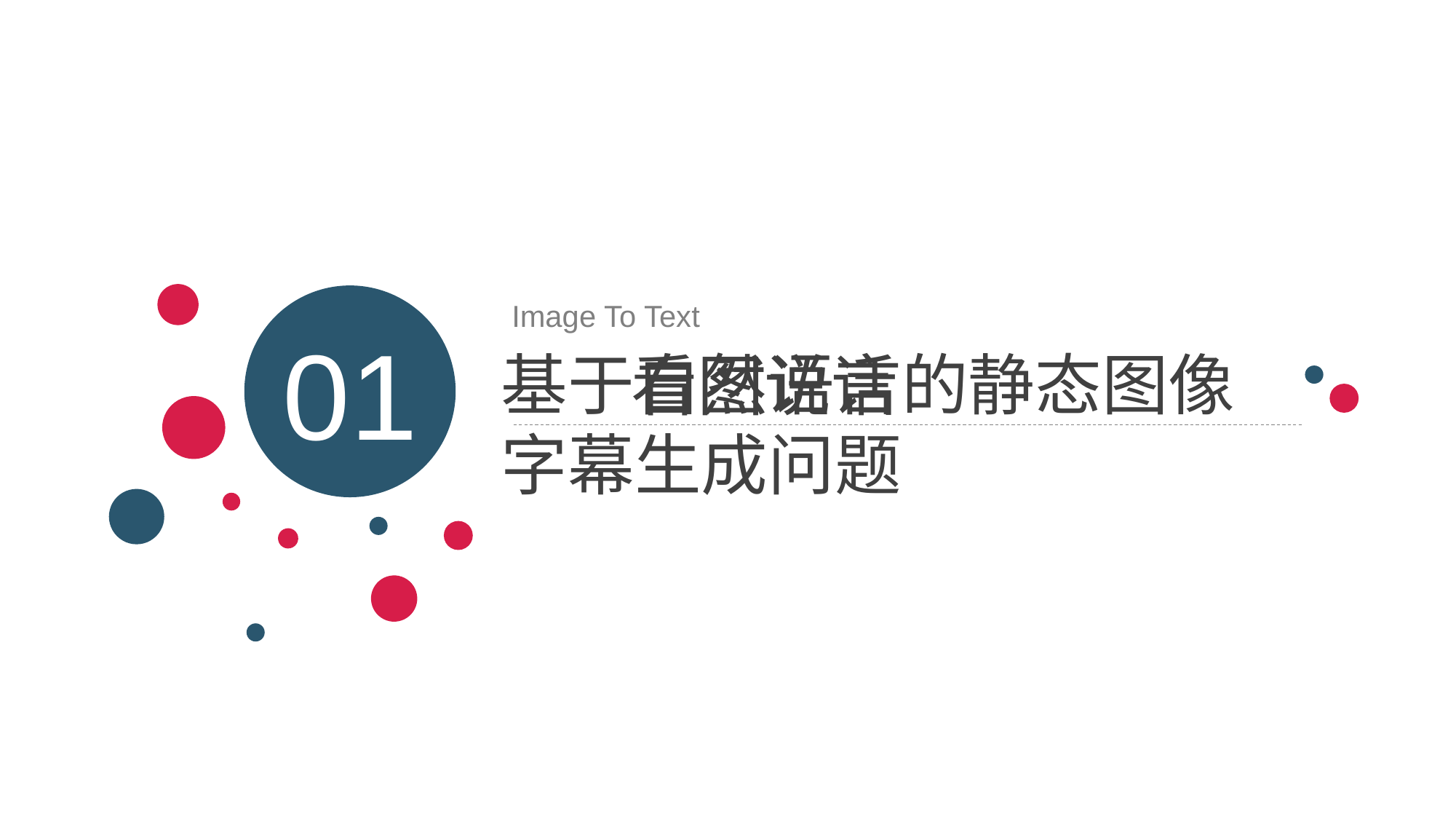

01
Image To Text
基于自然语言的静态图像
字幕生成问题
看图说话